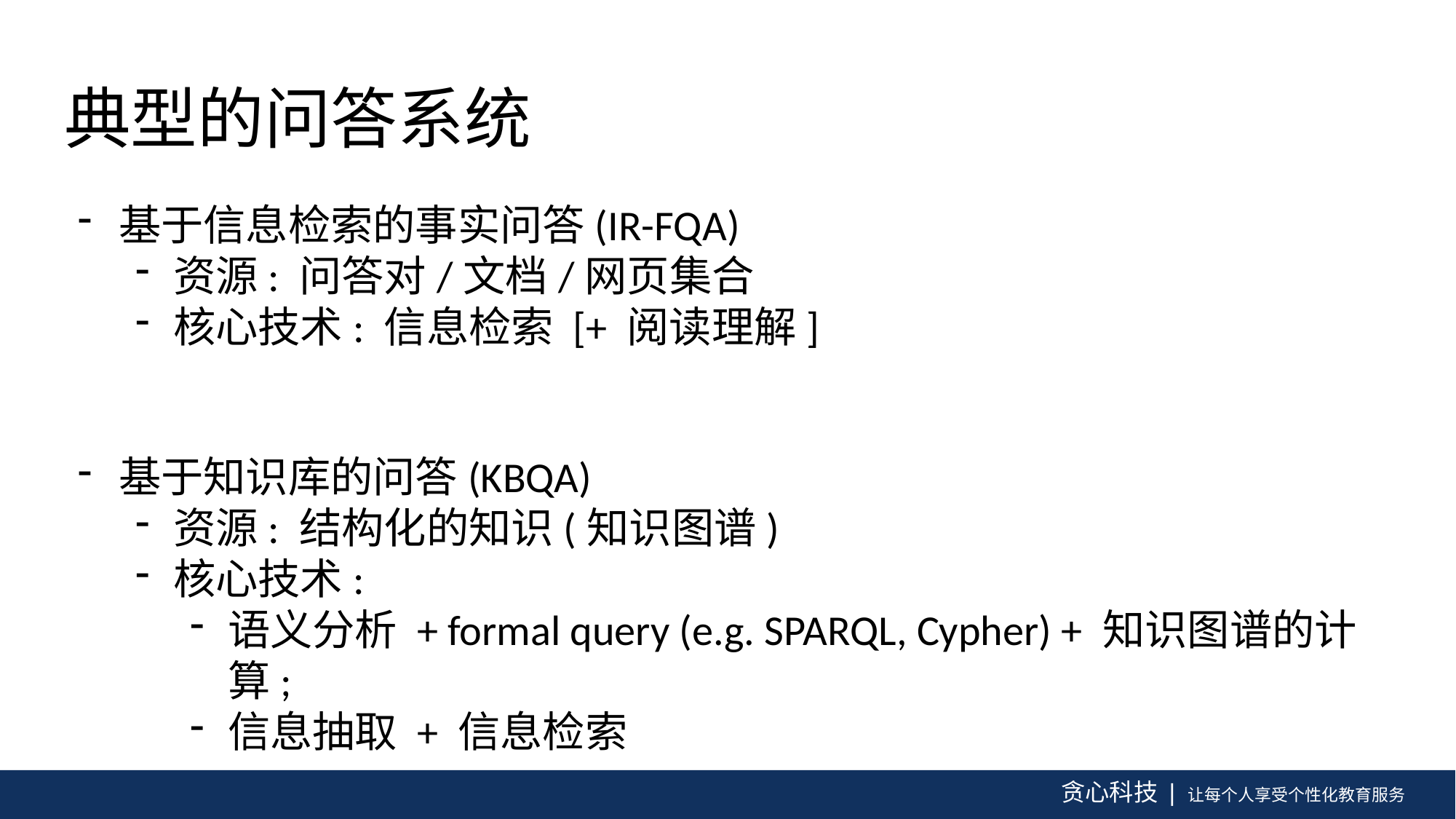

# 典型的问答系统
基于信息检索的事实问答(IR-FQA)
资源: 问答对/文档/网页集合
核心技术: 信息检索 [+ 阅读理解]

基于知识库的问答(KBQA)
资源: 结构化的知识(知识图谱)
核心技术:
语义分析 + formal query (e.g. SPARQL, Cypher) + 知识图谱的计算;
信息抽取 + 信息检索